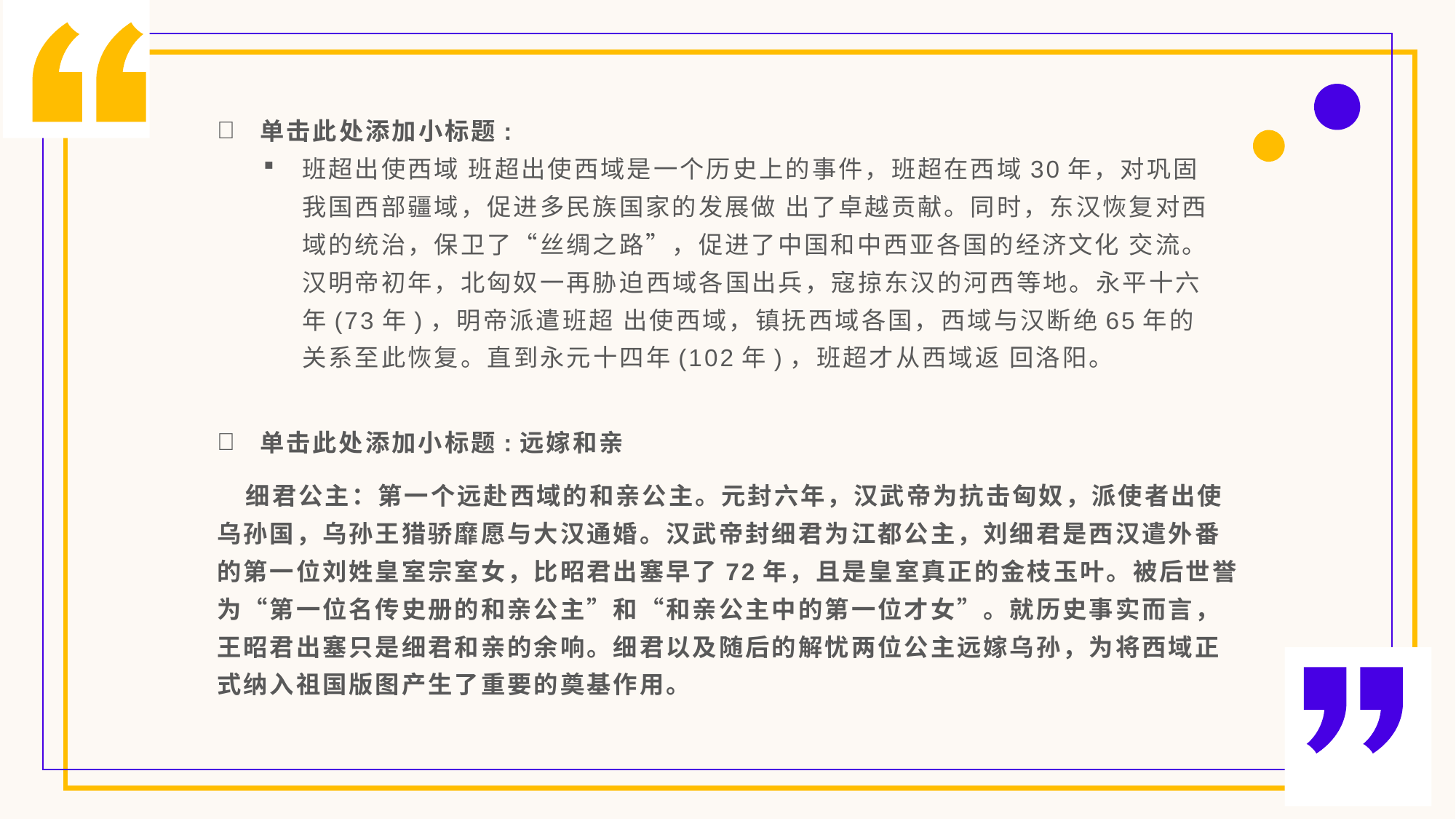

单击此处添加小标题:
班超出使西域 班超出使西域是一个历史上的事件，班超在西域30年，对巩固我国西部疆域，促进多民族国家的发展做 出了卓越贡献。同时，东汉恢复对西域的统治，保卫了“丝绸之路”，促进了中国和中西亚各国的经济文化 交流。 汉明帝初年，北匈奴一再胁迫西域各国出兵，寇掠东汉的河西等地。永平十六年(73年)，明帝派遣班超 出使西域，镇抚西域各国，西域与汉断绝65年的关系至此恢复。直到永元十四年(102年)，班超才从西域返 回洛阳。

单击此处添加小标题:远嫁和亲
   细君公主：第一个远赴西域的和亲公主。元封六年，汉武帝为抗击匈奴，派使者出使乌孙国，乌孙王猎骄靡愿与大汉通婚。汉武帝封细君为江都公主，刘细君是西汉遣外番的第一位刘姓皇室宗室女，比昭君出塞早了72年，且是皇室真正的金枝玉叶。被后世誉为“第一位名传史册的和亲公主”和“和亲公主中的第一位才女”。就历史事实而言，王昭君出塞只是细君和亲的余响。细君以及随后的解忧两位公主远嫁乌孙，为将西域正式纳入祖国版图产生了重要的奠基作用。